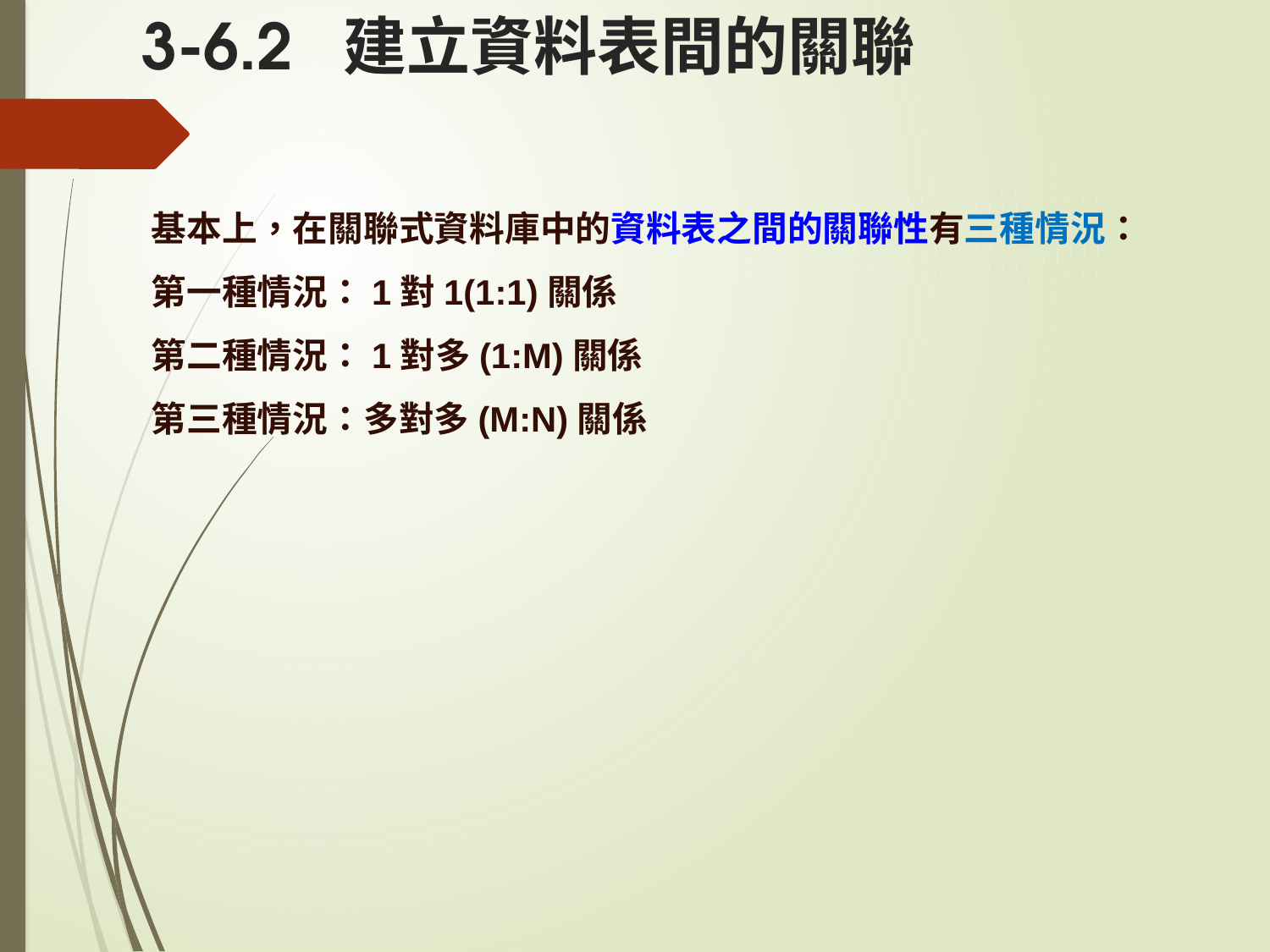

# 3-6.2  建立資料表間的關聯
基本上，在關聯式資料庫中的資料表之間的關聯性有三種情況：
第一種情況：1對1(1:1)關係
第二種情況：1對多(1:M)關係
第三種情況：多對多(M:N)關係